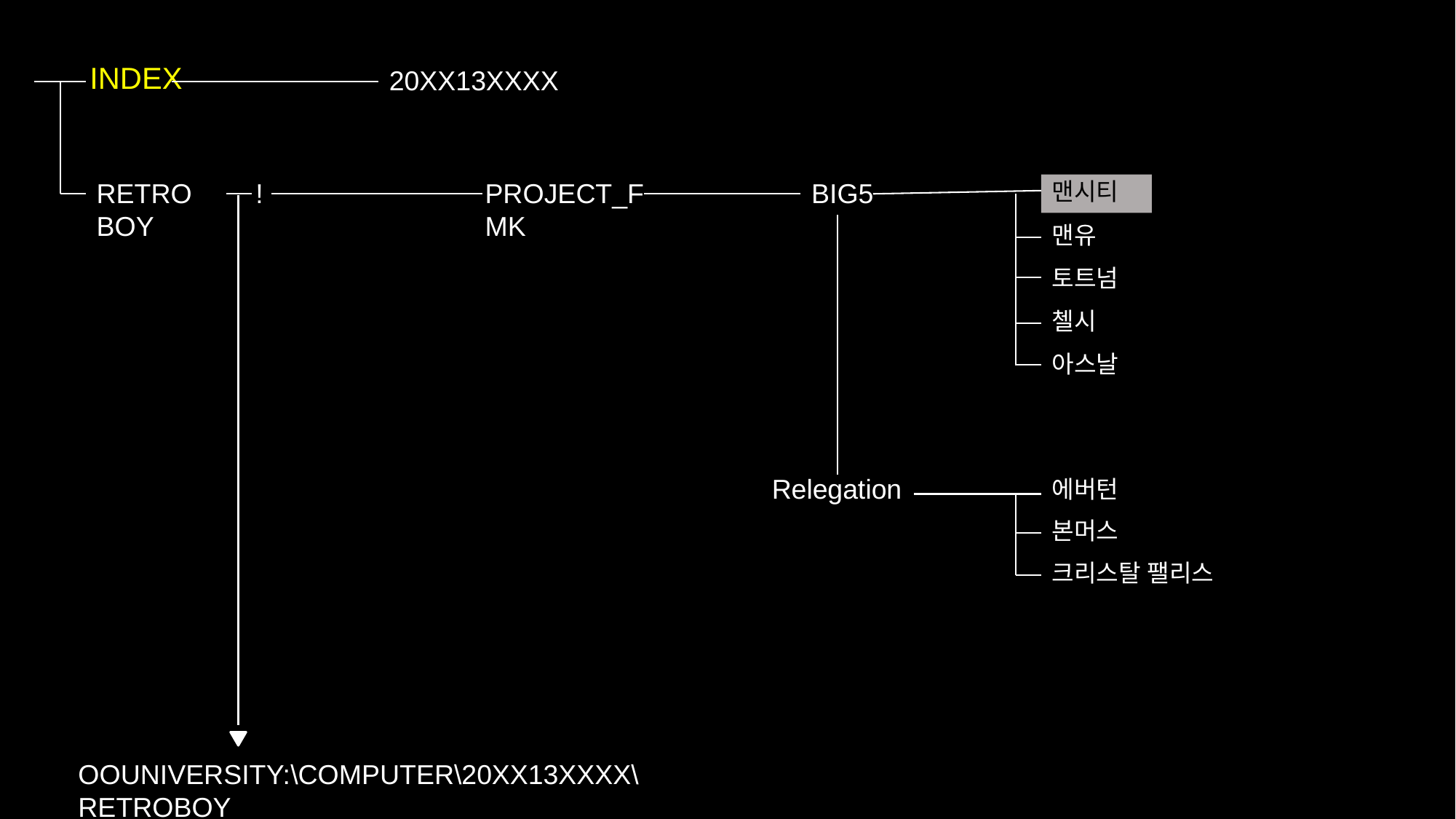

20XX13XXXX
RETRO BOY
!
PROJECT_FMK
BIG5
맨시티

맨유
토트넘
첼시
아스날
Relegation
에버턴
본머스
크리스탈 팰리스

OOUNIVERSITY:\COMPUTER\20XX13XXXX\RETROBOY